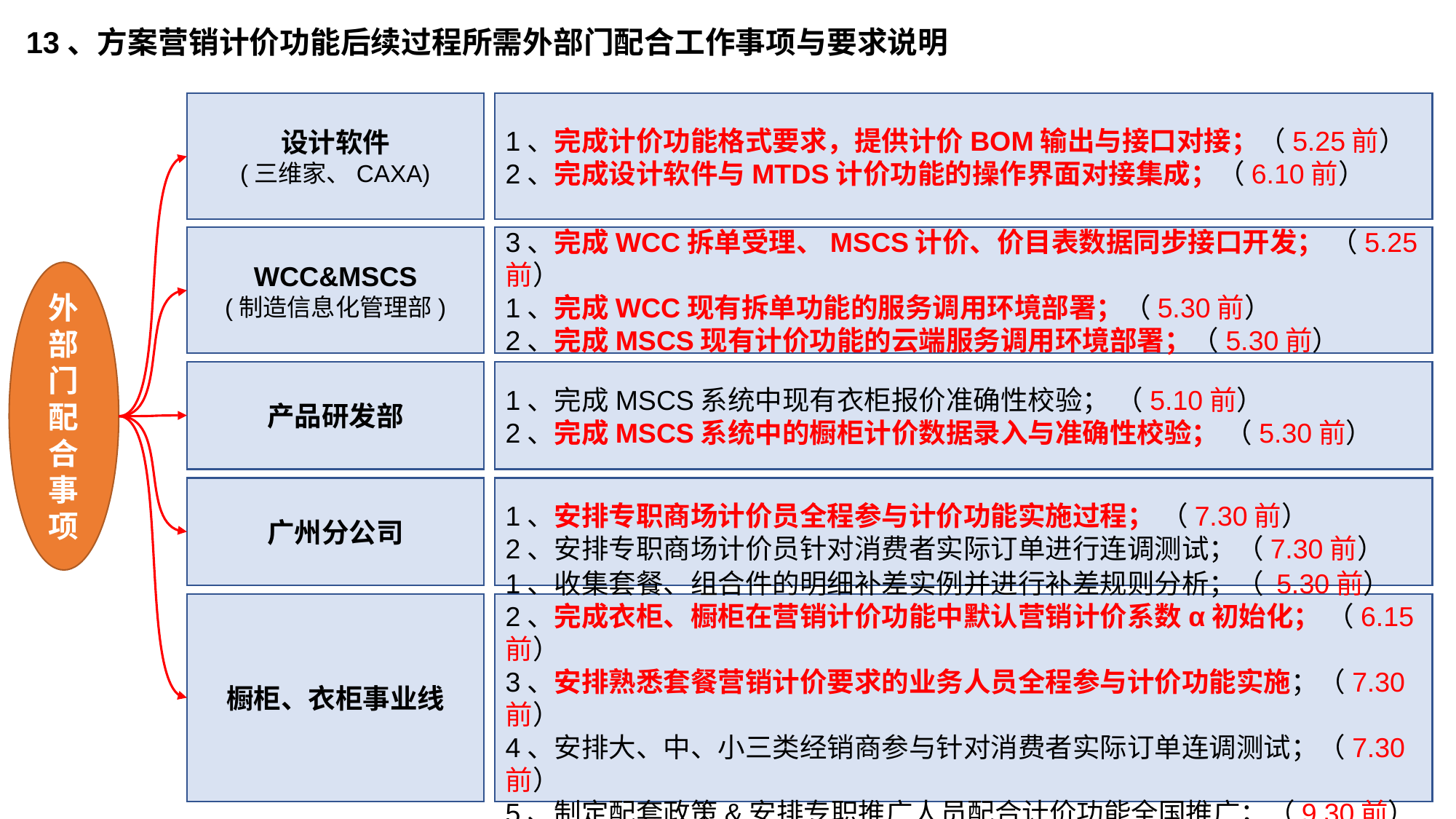

13、方案营销计价功能后续过程所需外部门配合工作事项与要求说明
设计软件
(三维家、CAXA)
1、完成计价功能格式要求，提供计价BOM输出与接口对接；（5.25前）
2、完成设计软件与MTDS计价功能的操作界面对接集成；（6.10前）
WCC&MSCS
(制造信息化管理部)
3、完成WCC拆单受理、MSCS计价、价目表数据同步接口开发； （5.25前）
1、完成WCC现有拆单功能的服务调用环境部署；（5.30前）
2、完成MSCS现有计价功能的云端服务调用环境部署；（5.30前）
外
部门配合事项
产品研发部
1、完成MSCS系统中现有衣柜报价准确性校验； （5.10前）
2、完成MSCS系统中的橱柜计价数据录入与准确性校验； （5.30前）
广州分公司
1、安排专职商场计价员全程参与计价功能实施过程； （7.30前）
2、安排专职商场计价员针对消费者实际订单进行连调测试；（7.30前）
橱柜、衣柜事业线
1、收集套餐、组合件的明细补差实例并进行补差规则分析；（ 5.30前）
2、完成衣柜、橱柜在营销计价功能中默认营销计价系数α初始化； （6.15前）
3、安排熟悉套餐营销计价要求的业务人员全程参与计价功能实施；（7.30前）
4、安排大、中、小三类经销商参与针对消费者实际订单连调测试；（7.30前）
5、制定配套政策&安排专职推广人员配合计价功能全国推广；（9.30前）